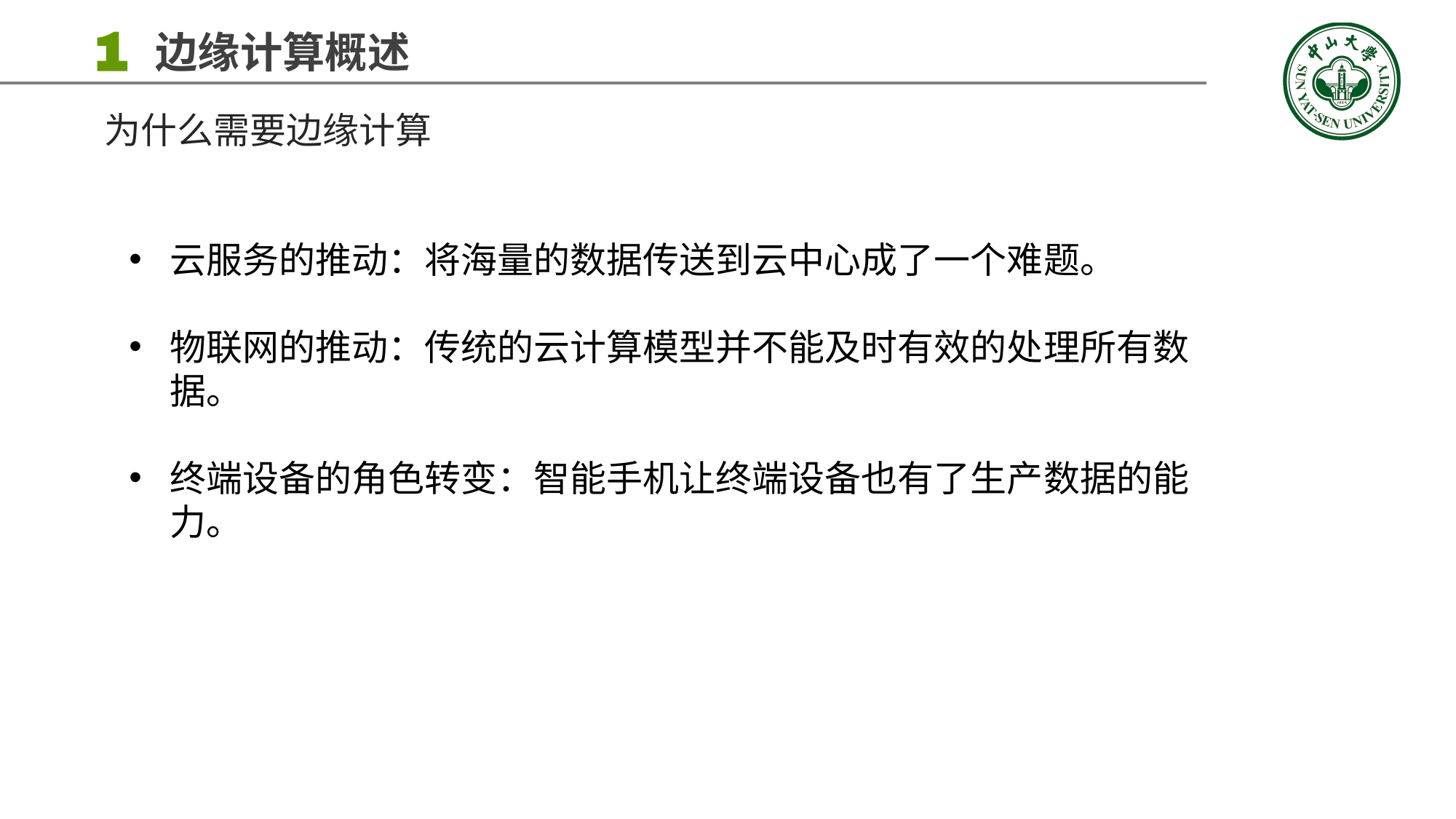

1
边缘计算概述
为什么需要边缘计算
云服务的推动：将海量的数据传送到云中心成了一个难题。

物联网的推动：传统的云计算模型并不能及时有效的处理所有数据。

终端设备的角色转变：智能手机让终端设备也有了生产数据的能力。